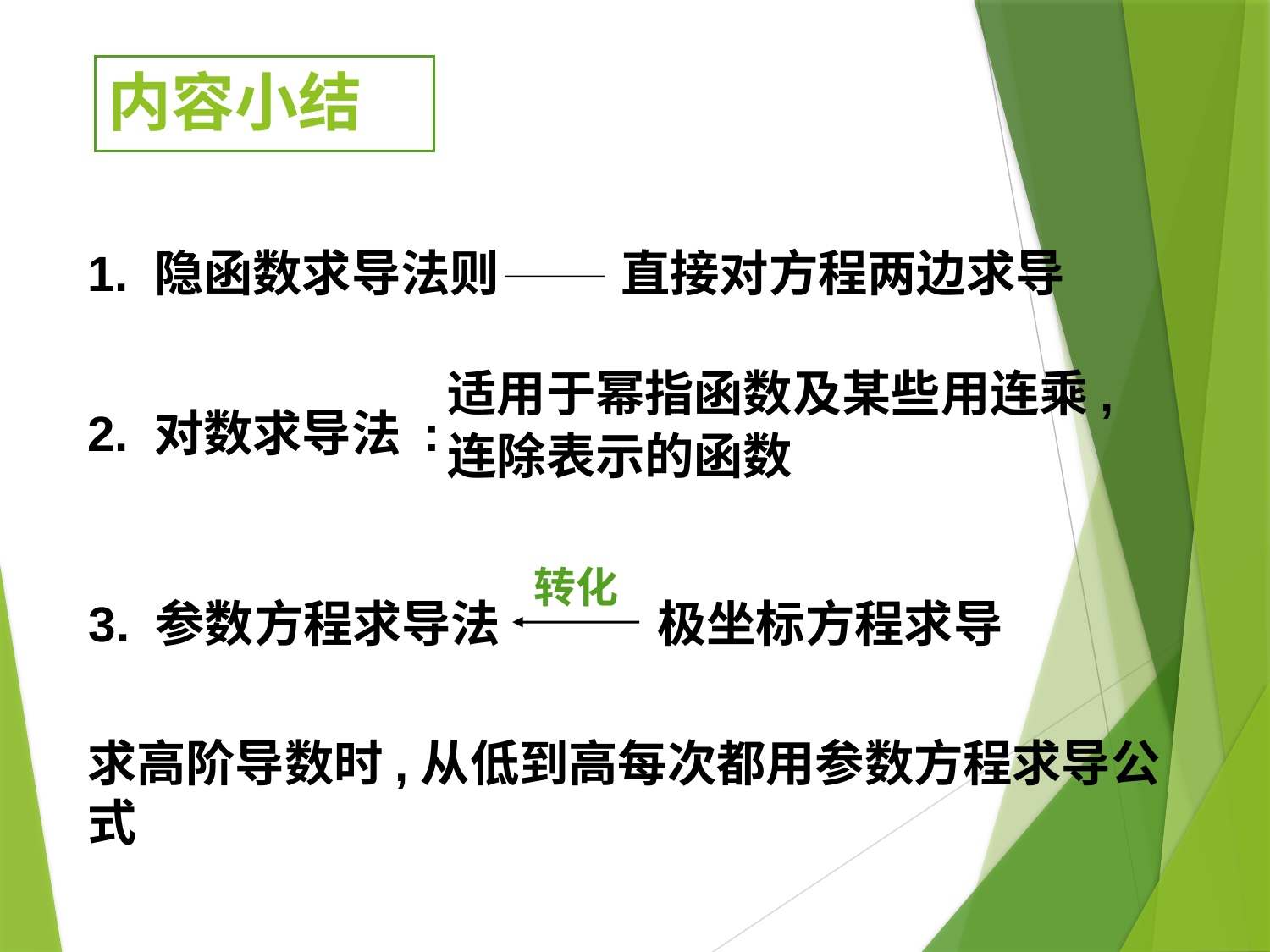

# 内容小结
1. 隐函数求导法则
直接对方程两边求导

适用于幂指函数及某些用连乘,
连除表示的函数
2. 对数求导法 :
转化
3. 参数方程求导法
极坐标方程求导

求高阶导数时,从低到高每次都用参数方程求导公式